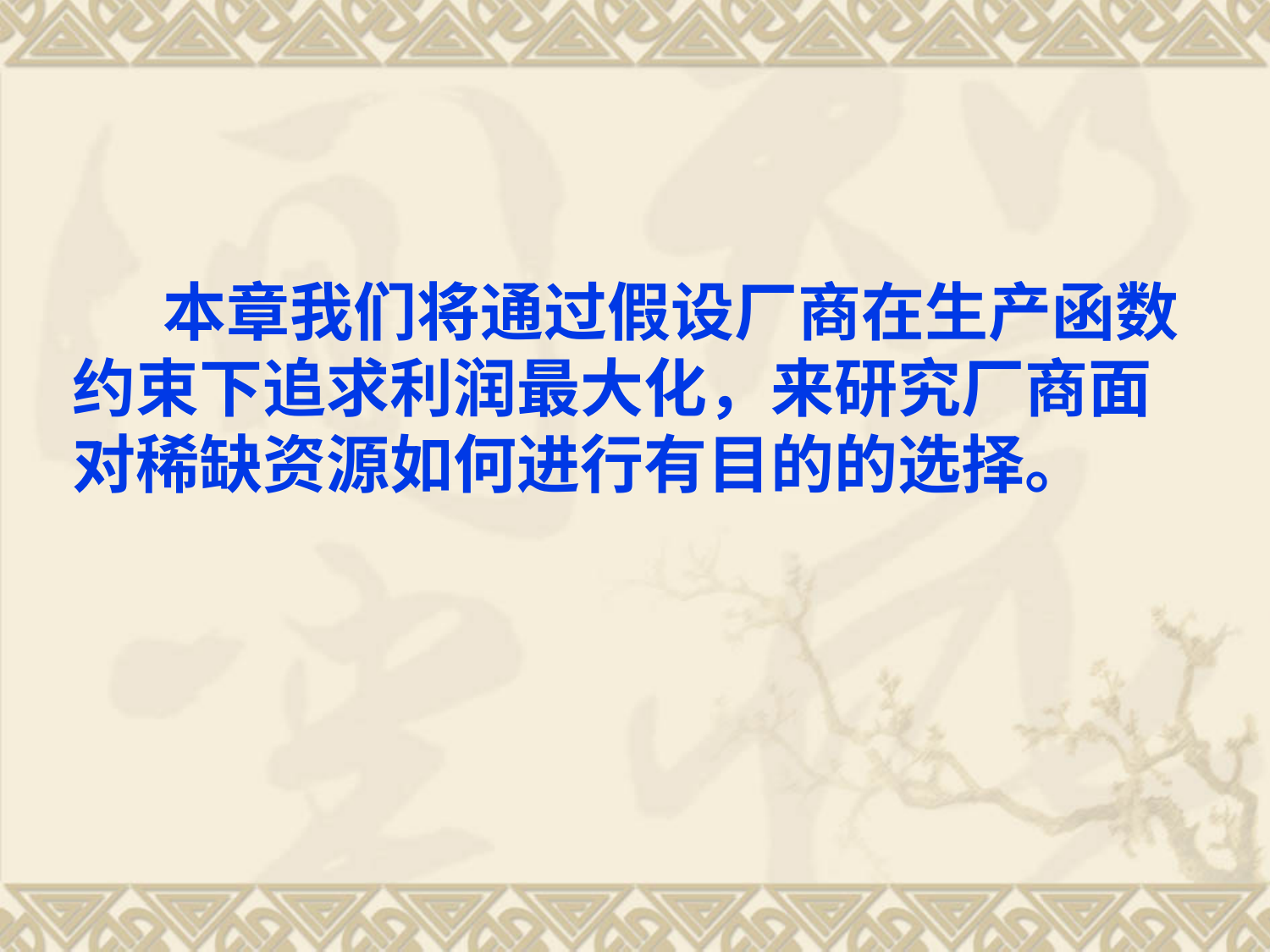

本章我们将通过假设厂商在生产函数约束下追求利润最大化，来研究厂商面对稀缺资源如何进行有目的的选择。